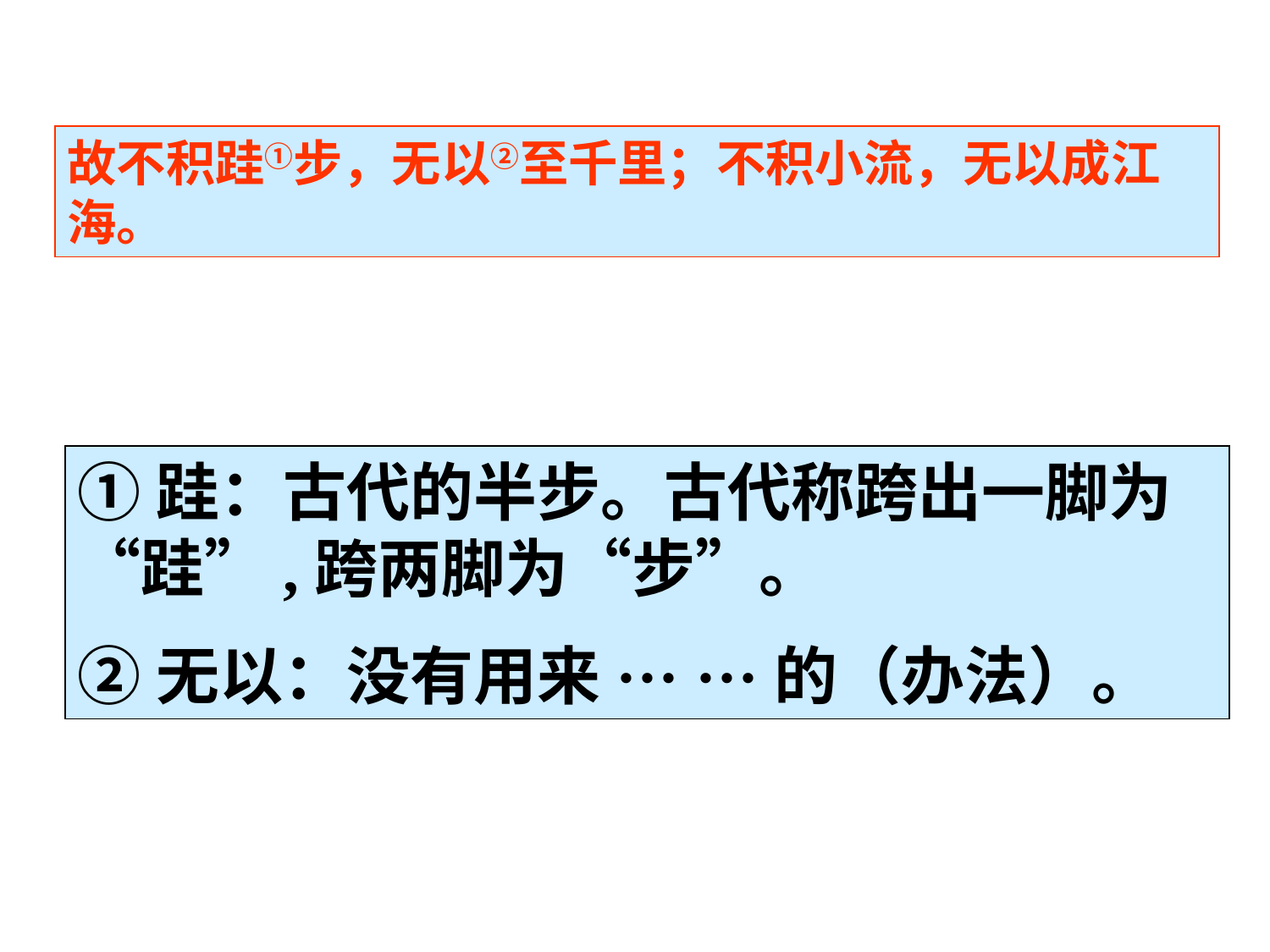

故不积跬①步，无以②至千里；不积小流，无以成江海。
①跬：古代的半步。古代称跨出一脚为“跬”,跨两脚为“步”。
②无以：没有用来··· ···的（办法）。